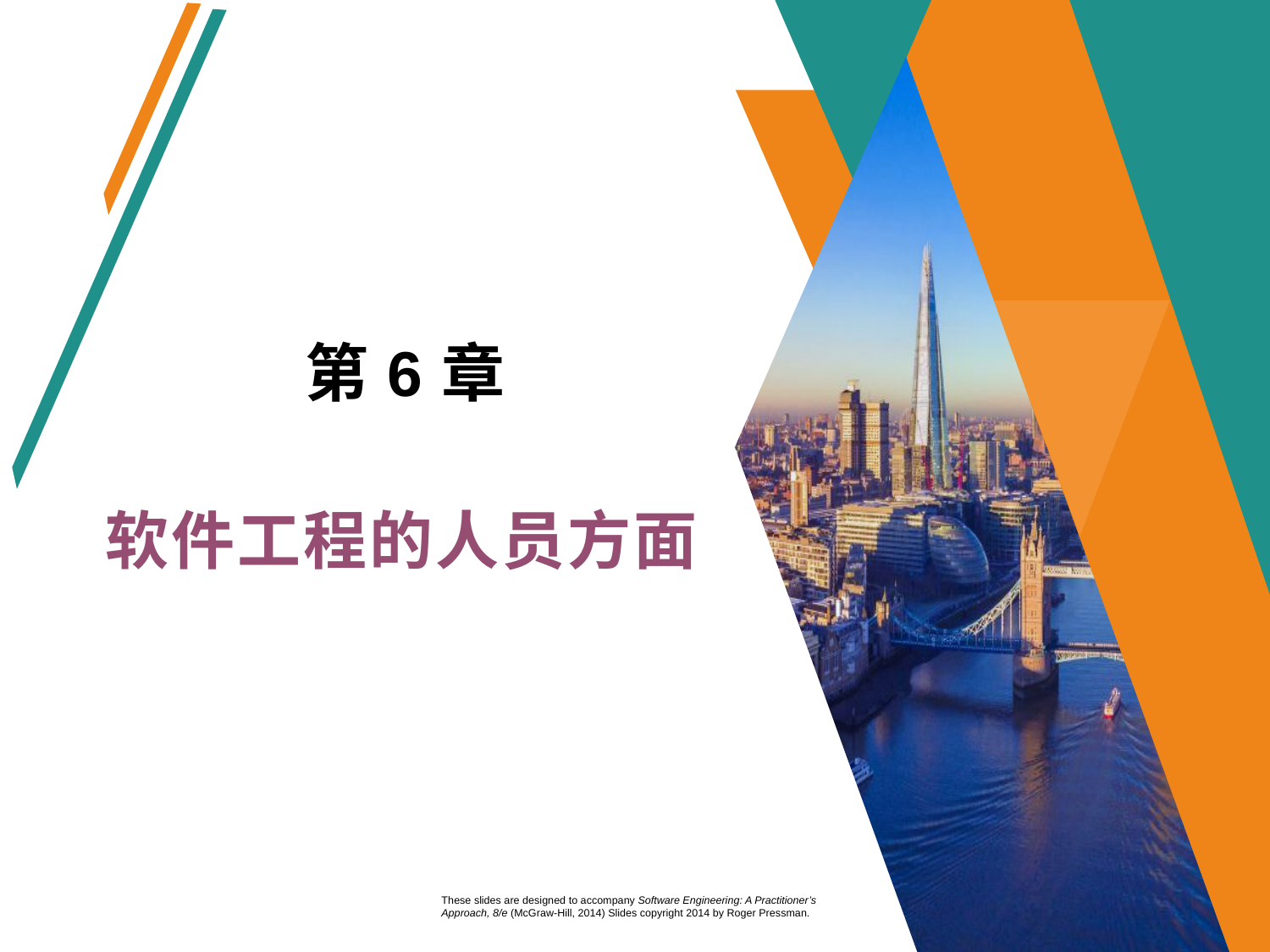

# 第6章
软件工程的人员方面
These slides are designed to accompany Software Engineering: A Practitioner’s Approach, 8/e (McGraw-Hill, 2014) Slides copyright 2014 by Roger Pressman.
1